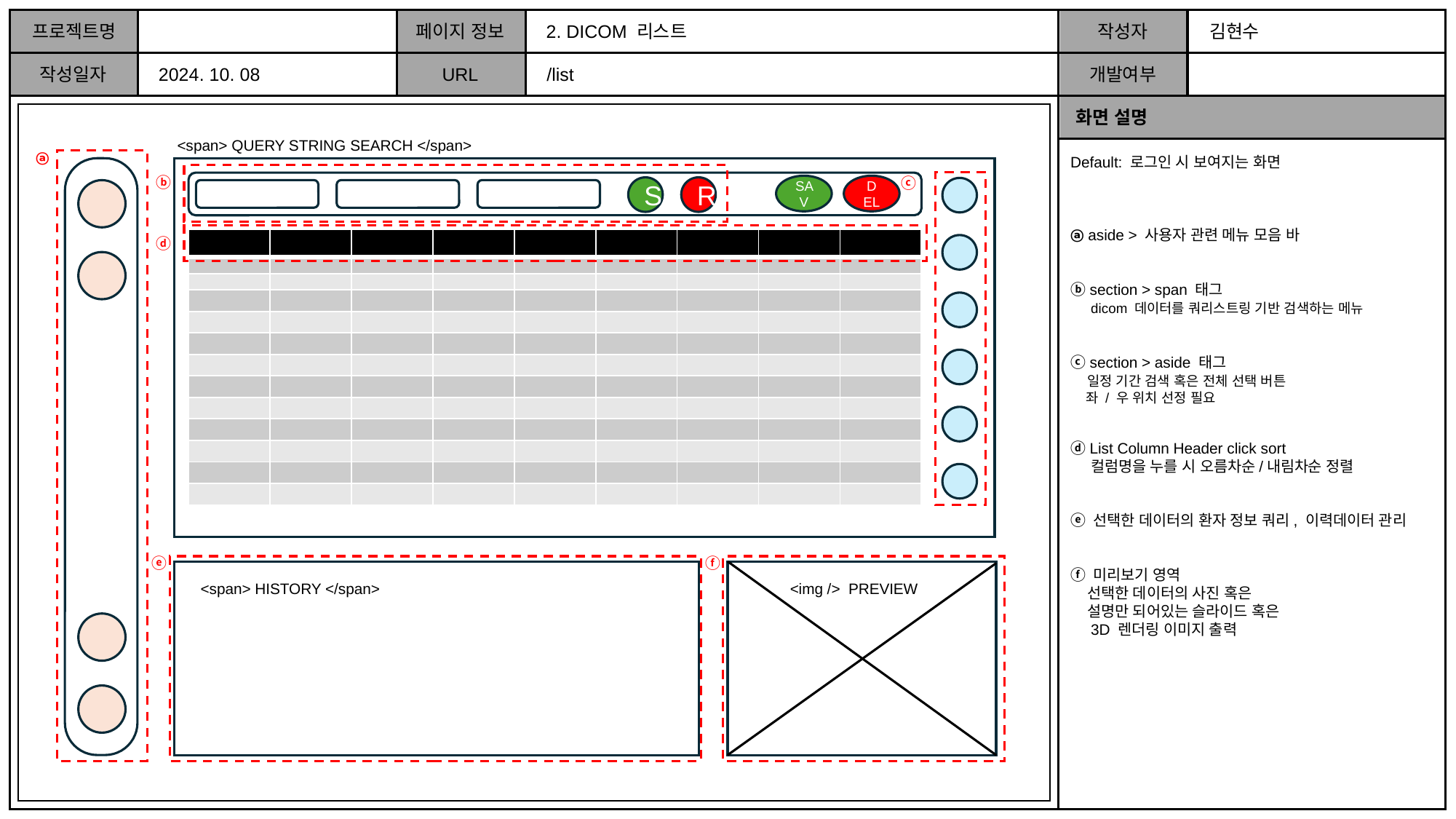

2. DICOM 리스트
김현수
2024. 10. 08
/list

<span> QUERY STRING SEARCH </span>
ⓐ
Default: 로그인 시 보여지는 화면

ⓐ aside > 사용자 관련 메뉴 모음 바

ⓑ section > span 태그
    dicom 데이터를 쿼리스트링 기반 검색하는 메뉴

ⓒ section > aside 태그
    일정 기간 검색 혹은 전체 선택 버튼
    좌 / 우 위치 선정 필요

ⓓ List Column Header click sort
    컬럼명을 누를 시 오름차순/내림차순 정렬

ⓔ 선택한 데이터의 환자 정보 쿼리, 이력데이터 관리

ⓕ 미리보기 영역
    선택한 데이터의 사진 혹은
    설명만 되어있는 슬라이드 혹은
    3D 렌더링 이미지 출력

ⓑ
ⓒ

SAV
DEL
S
R

ⓓ
|  |  |  |  |  |  |  |  |  |
| --- | --- | --- | --- | --- | --- | --- | --- | --- |
|  |  |  |  |  |  |  |  |  |
|  |  |  |  |  |  |  |  |  |
|  |  |  |  |  |  |  |  |  |
|  |  |  |  |  |  |  |  |  |
|  |  |  |  |  |  |  |  |  |
|  |  |  |  |  |  |  |  |  |
|  |  |  |  |  |  |  |  |  |
|  |  |  |  |  |  |  |  |  |
|  |  |  |  |  |  |  |  |  |
|  |  |  |  |  |  |  |  |  |
|  |  |  |  |  |  |  |  |  |
|  |  |  |  |  |  |  |  |  |

ⓔ
ⓕ

<span> HISTORY </span>
<img />  PREVIEW